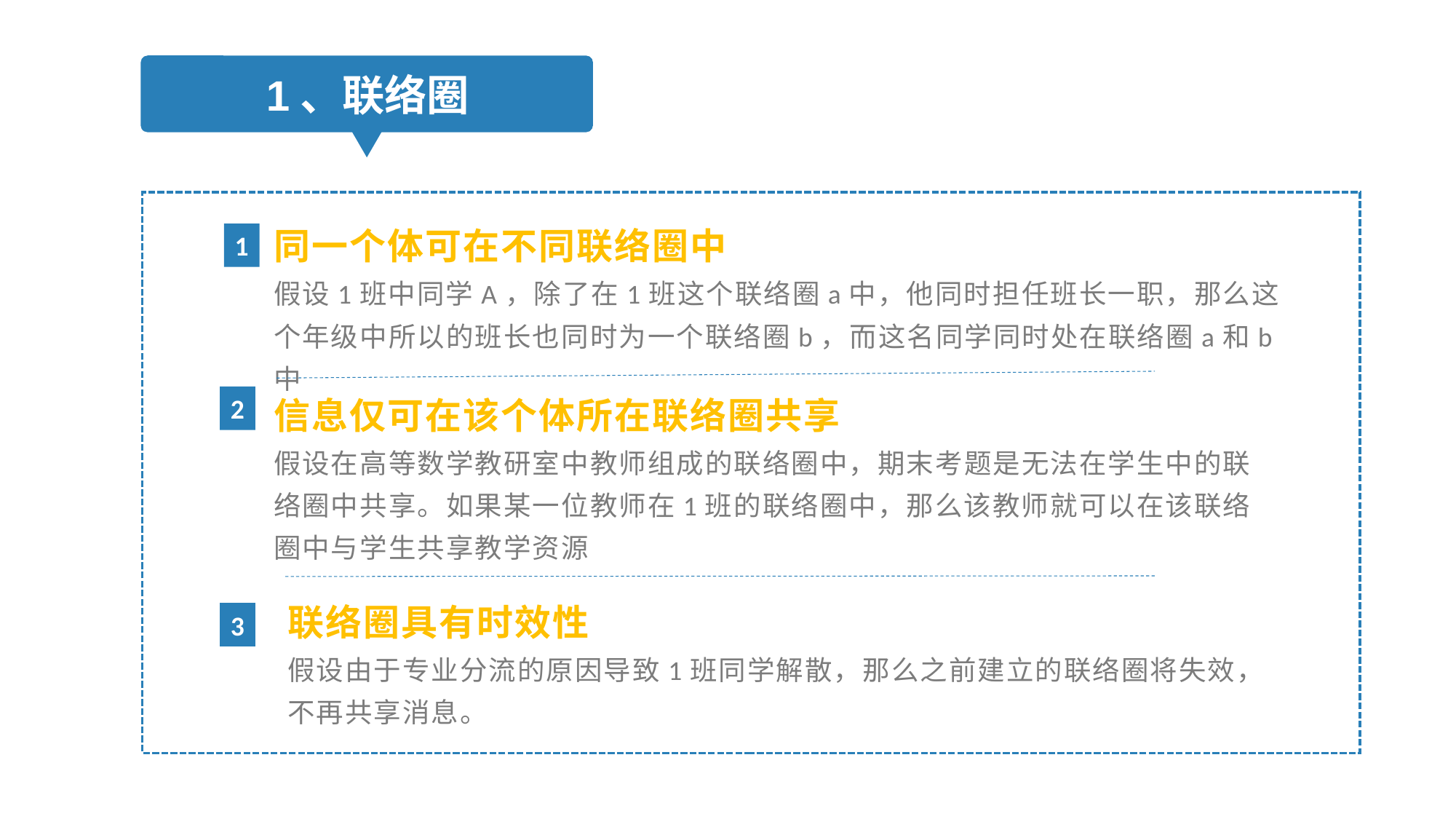

1、联络圈

同一个体可在不同联络圈中
假设1班中同学A，除了在1班这个联络圈a中，他同时担任班长一职，那么这个年级中所以的班长也同时为一个联络圈b，而这名同学同时处在联络圈a和b中
1

信息仅可在该个体所在联络圈共享
假设在高等数学教研室中教师组成的联络圈中，期末考题是无法在学生中的联络圈中共享。如果某一位教师在1班的联络圈中，那么该教师就可以在该联络圈中与学生共享教学资源
2

联络圈具有时效性
假设由于专业分流的原因导致1班同学解散，那么之前建立的联络圈将失效，不再共享消息。
3